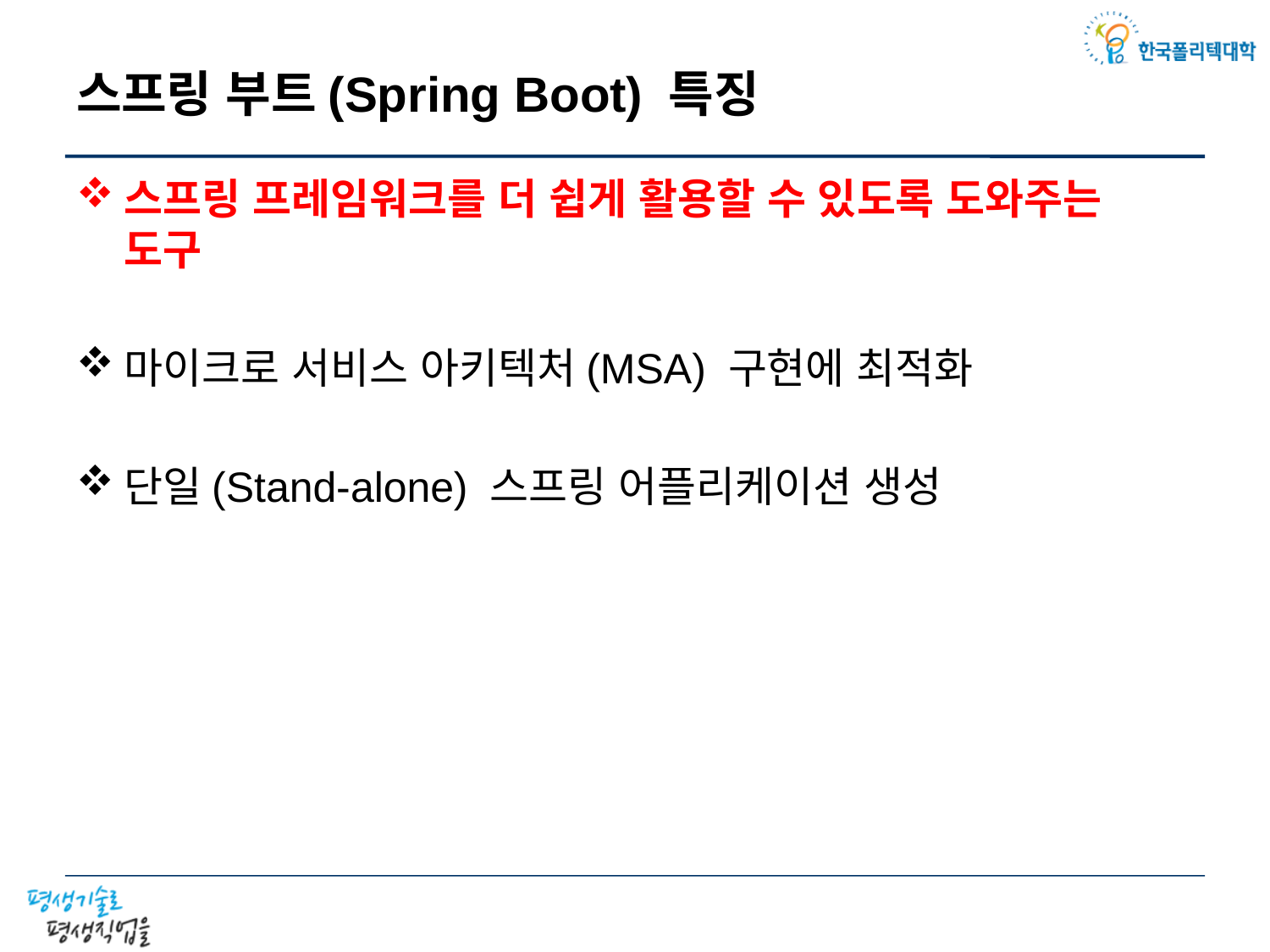

# 스프링 부트(Spring Boot) 특징
스프링 프레임워크를 더 쉽게 활용할 수 있도록 도와주는 도구

마이크로 서비스 아키텍처(MSA) 구현에 최적화

단일(Stand-alone) 스프링 어플리케이션 생성